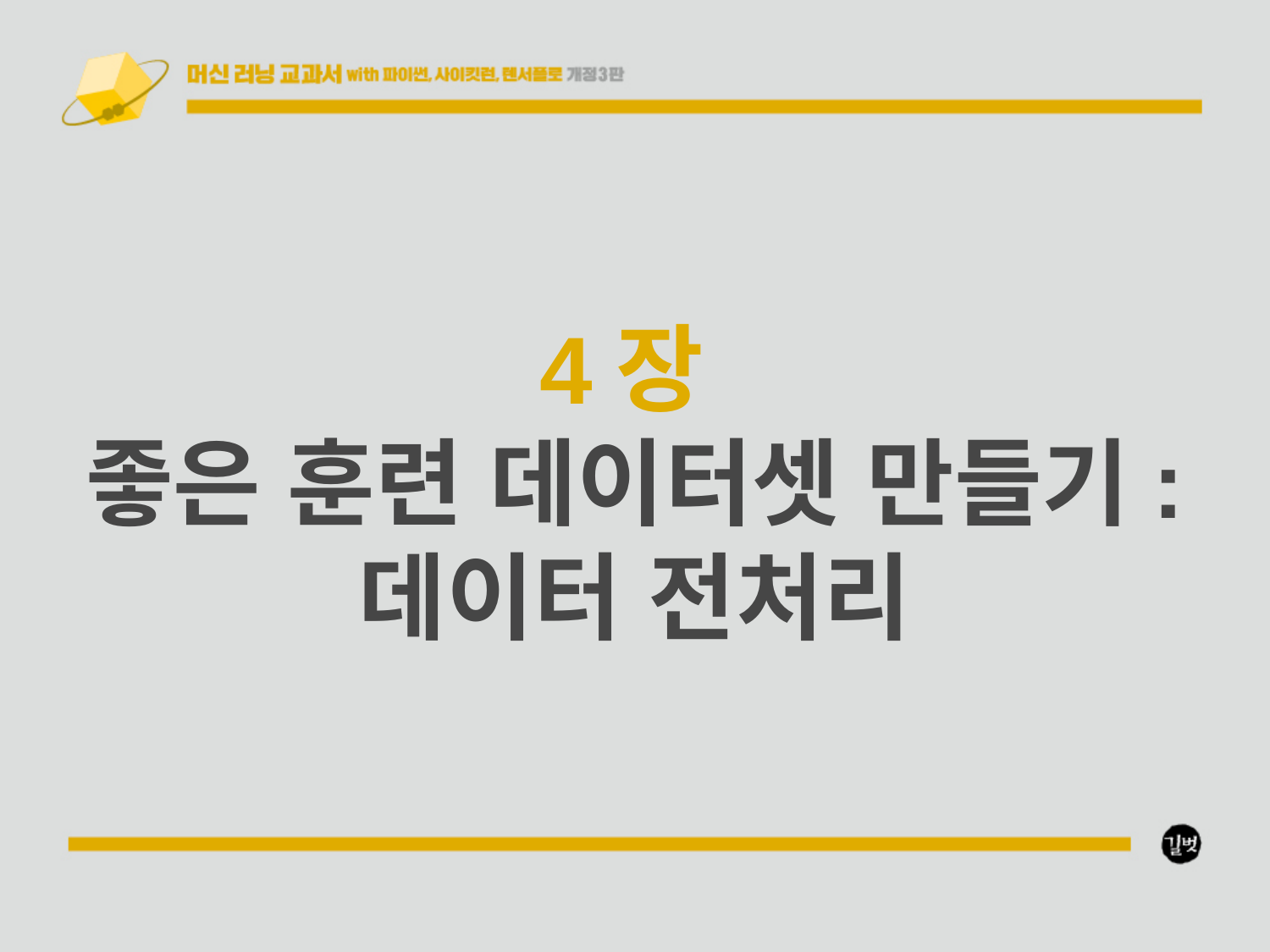

4장
좋은 훈련 데이터셋 만들기:
데이터 전처리